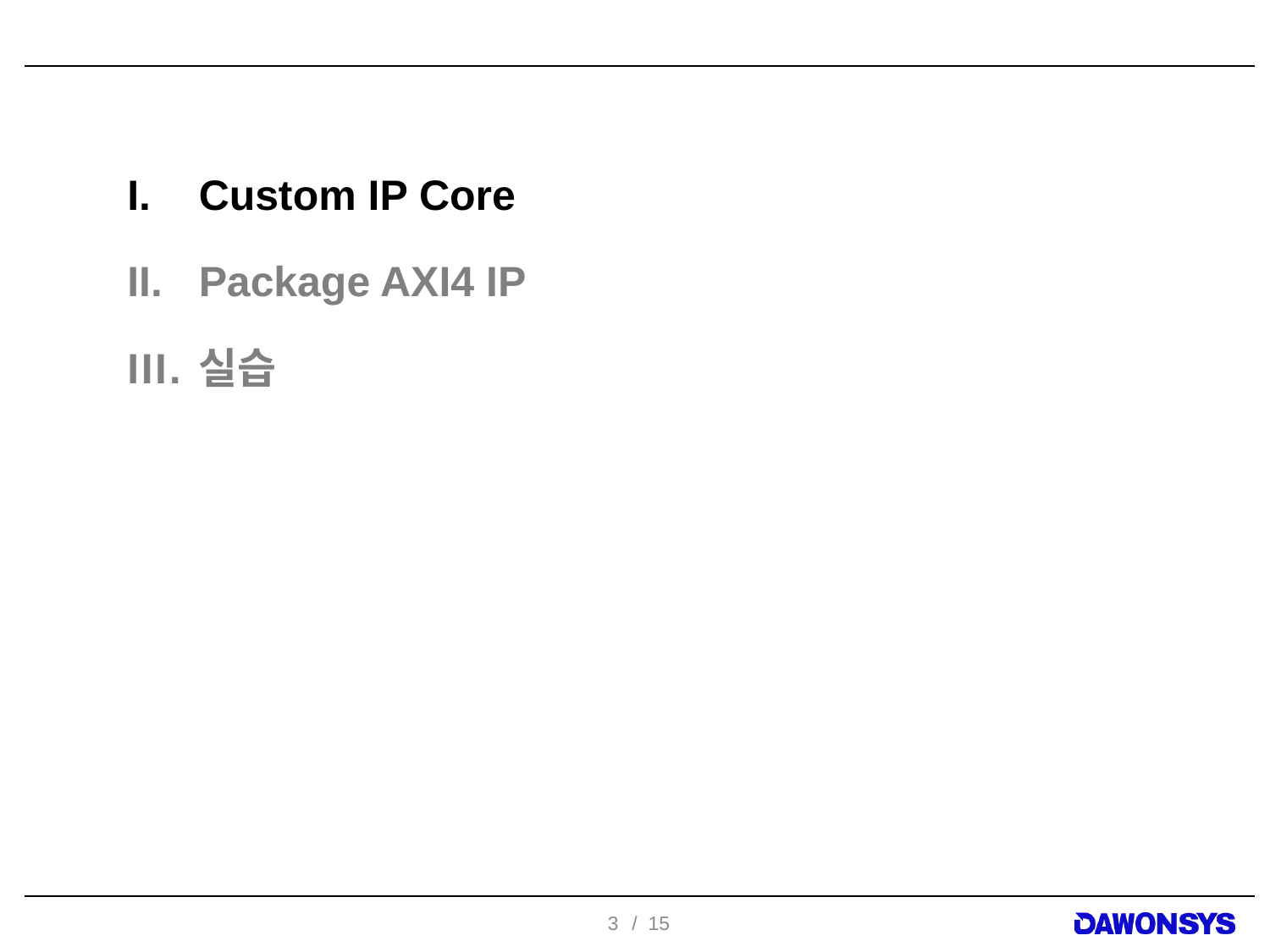

Custom IP Core
Package AXI4 IP
실습
3
/  15